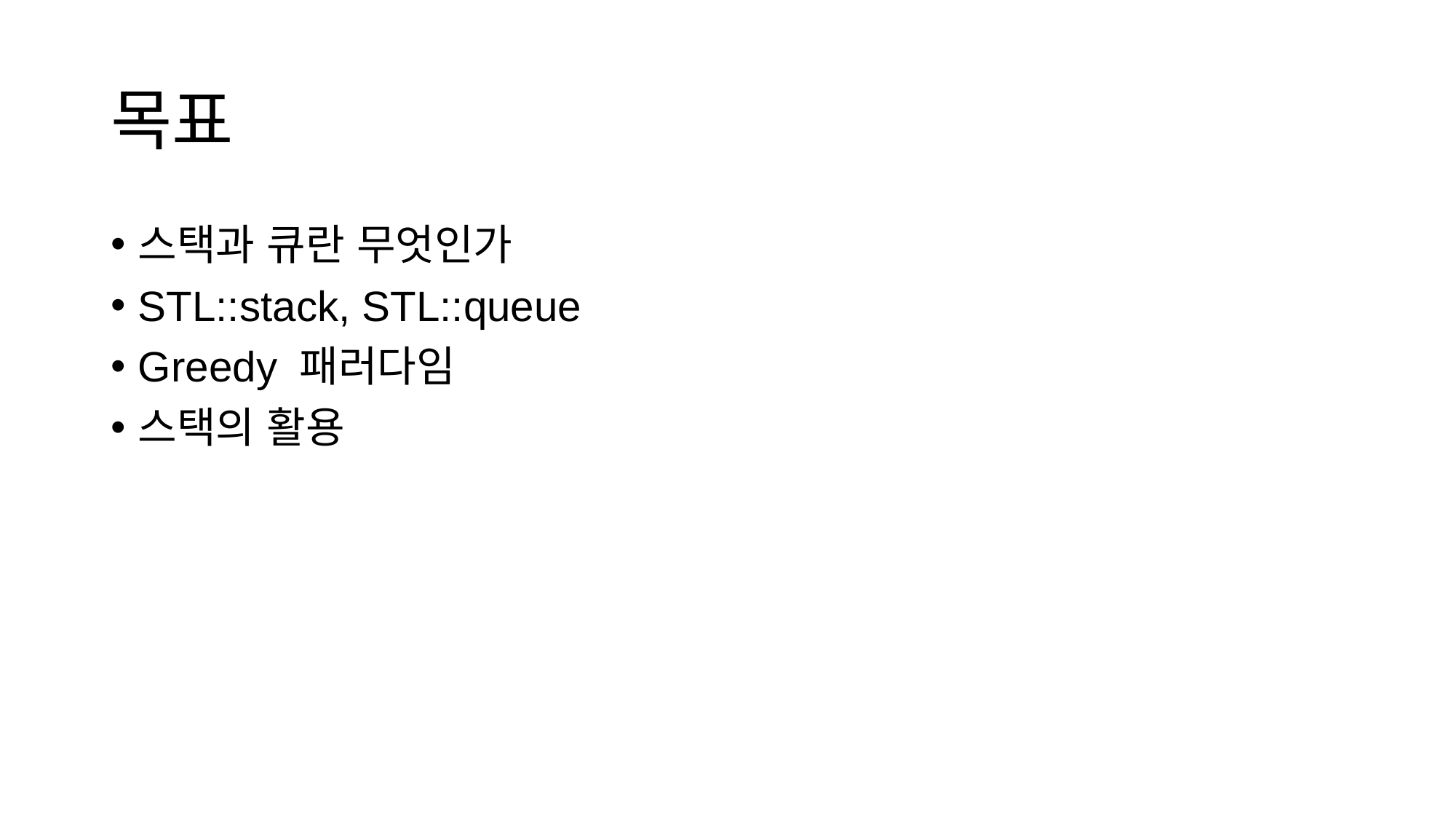

# 목표
스택과 큐란 무엇인가
STL::stack, STL::queue
Greedy 패러다임
스택의 활용